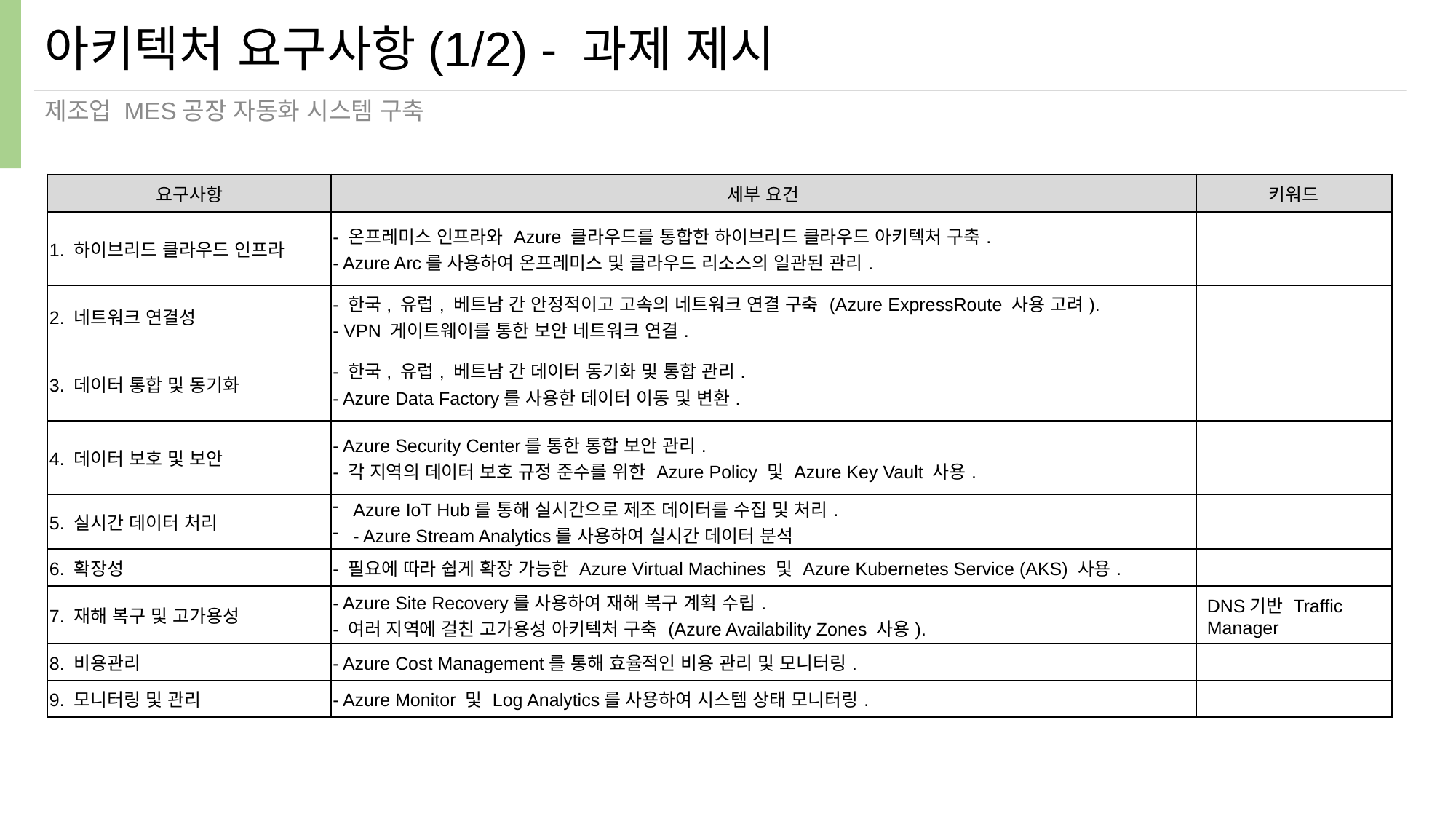

# 아키텍처 요구사항(1/2) - 과제 제시

제조업 MES공장 자동화 시스템 구축
| 요구사항 | 세부 요건 | 키워드 |
| --- | --- | --- |
| 1. 하이브리드 클라우드 인프라 | - 온프레미스 인프라와 Azure 클라우드를 통합한 하이브리드 클라우드 아키텍처 구축. - Azure Arc를 사용하여 온프레미스 및 클라우드 리소스의 일관된 관리. |  |
| 2. 네트워크 연결성 | - 한국, 유럽, 베트남 간 안정적이고 고속의 네트워크 연결 구축 (Azure ExpressRoute 사용 고려). - VPN 게이트웨이를 통한 보안 네트워크 연결. |  |
| 3. 데이터 통합 및 동기화 | - 한국, 유럽, 베트남 간 데이터 동기화 및 통합 관리. - Azure Data Factory를 사용한 데이터 이동 및 변환. |  |
| 4. 데이터 보호 및 보안 | - Azure Security Center를 통한 통합 보안 관리. - 각 지역의 데이터 보호 규정 준수를 위한 Azure Policy 및 Azure Key Vault 사용. |  |
| 5. 실시간 데이터 처리 | Azure IoT Hub를 통해 실시간으로 제조 데이터를 수집 및 처리. - Azure Stream Analytics를 사용하여 실시간 데이터 분석 |  |
| 6. 확장성 | - 필요에 따라 쉽게 확장 가능한 Azure Virtual Machines 및 Azure Kubernetes Service (AKS) 사용. |  |
| 7. 재해 복구 및 고가용성 | - Azure Site Recovery를 사용하여 재해 복구 계획 수립. - 여러 지역에 걸친 고가용성 아키텍처 구축 (Azure Availability Zones 사용). | DNS기반 Traffic Manager |
| 8. 비용관리 | - Azure Cost Management를 통해 효율적인 비용 관리 및 모니터링. |  |
| 9. 모니터링 및 관리 | - Azure Monitor 및 Log Analytics를 사용하여 시스템 상태 모니터링. |  |